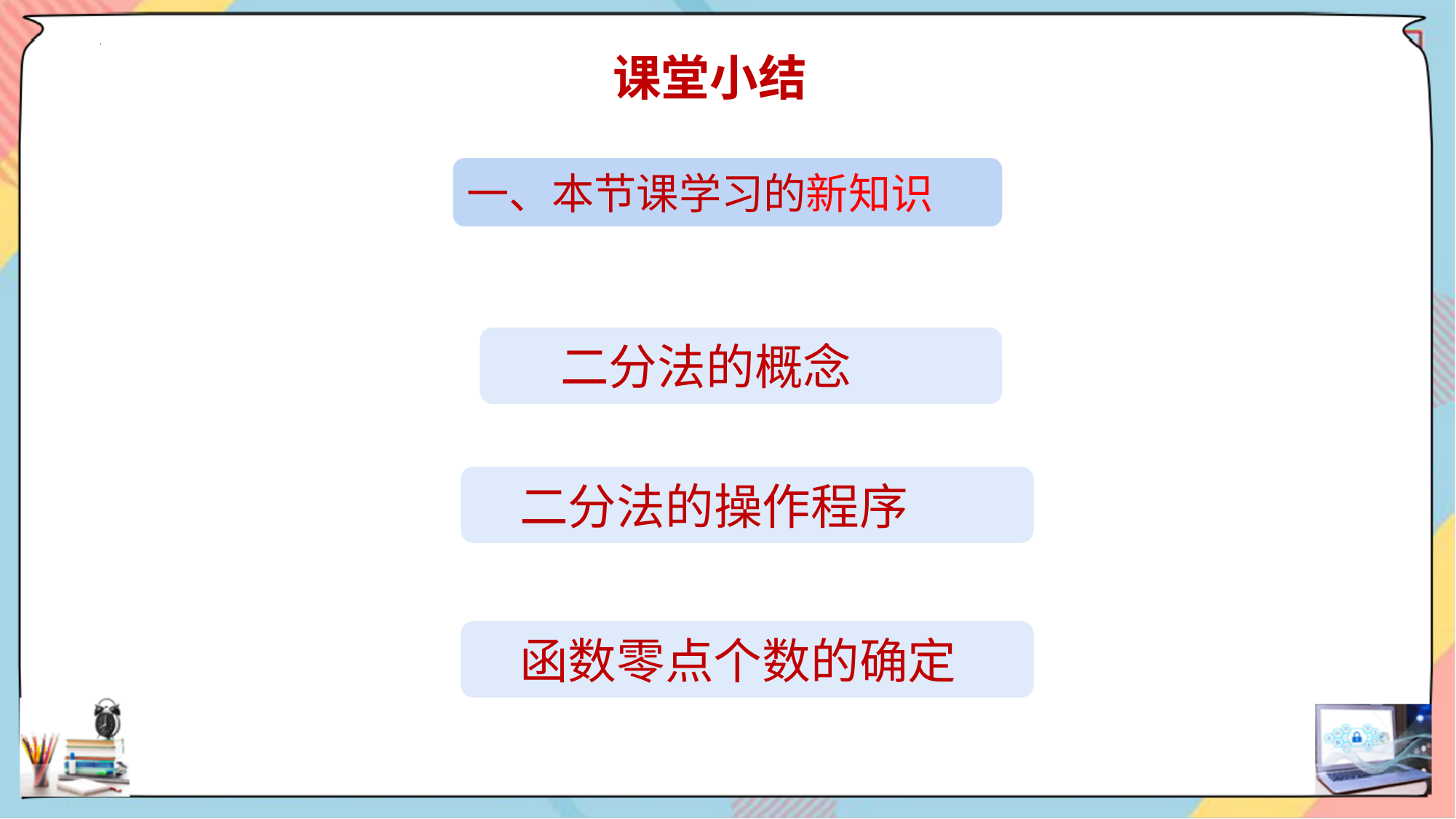

课堂小结
一、本节课学习的新知识
     二分法的概念
   二分法的操作程序
   函数零点个数的确定